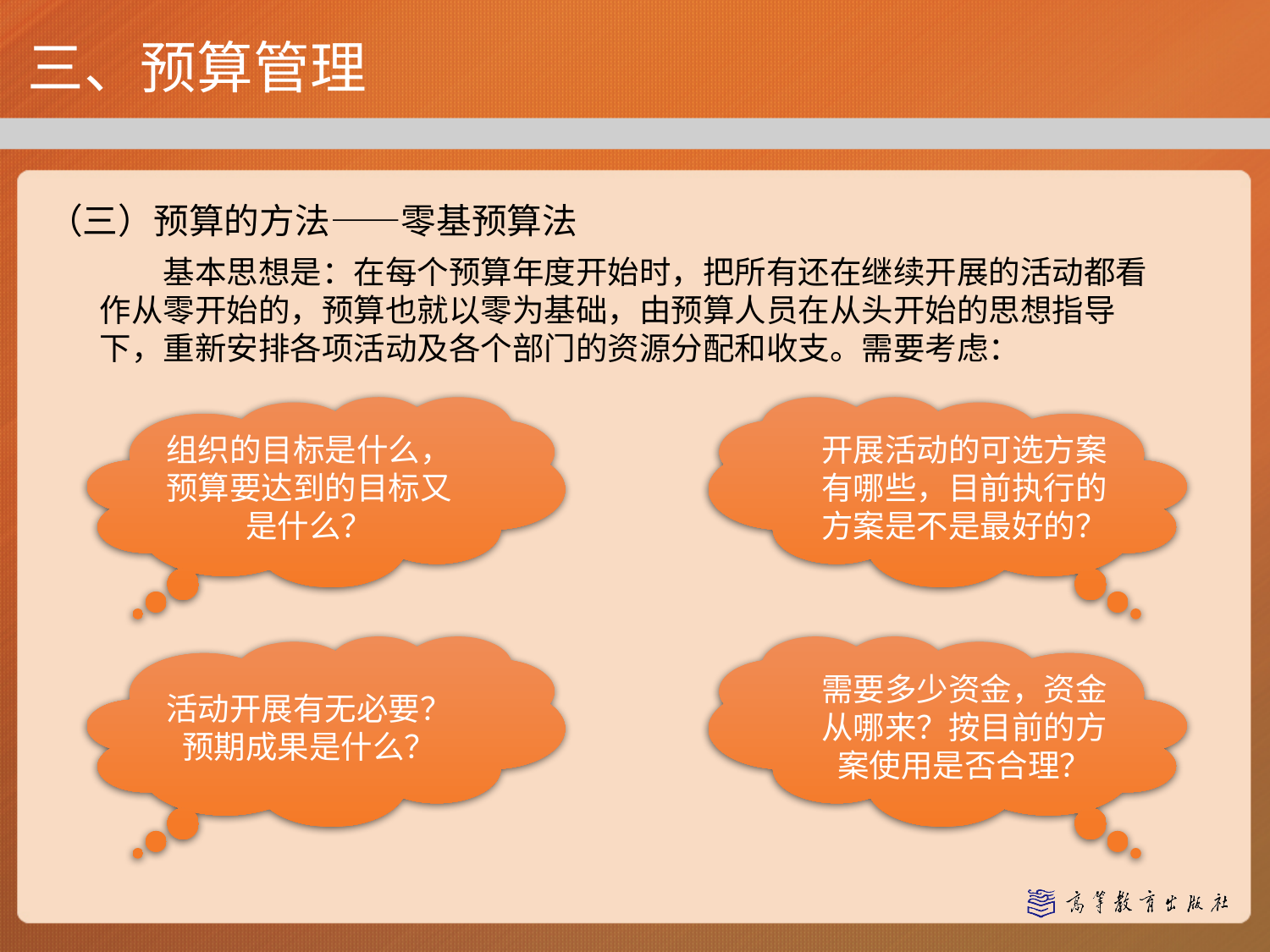

三、预算管理
（三）预算的方法——零基预算法
基本思想是：在每个预算年度开始时，把所有还在继续开展的活动都看作从零开始的，预算也就以零为基础，由预算人员在从头开始的思想指导下，重新安排各项活动及各个部门的资源分配和收支。需要考虑：
组织的目标是什么，预算要达到的目标又是什么？
开展活动的可选方案有哪些，目前执行的方案是不是最好的？
活动开展有无必要？预期成果是什么？
需要多少资金，资金从哪来？按目前的方案使用是否合理？